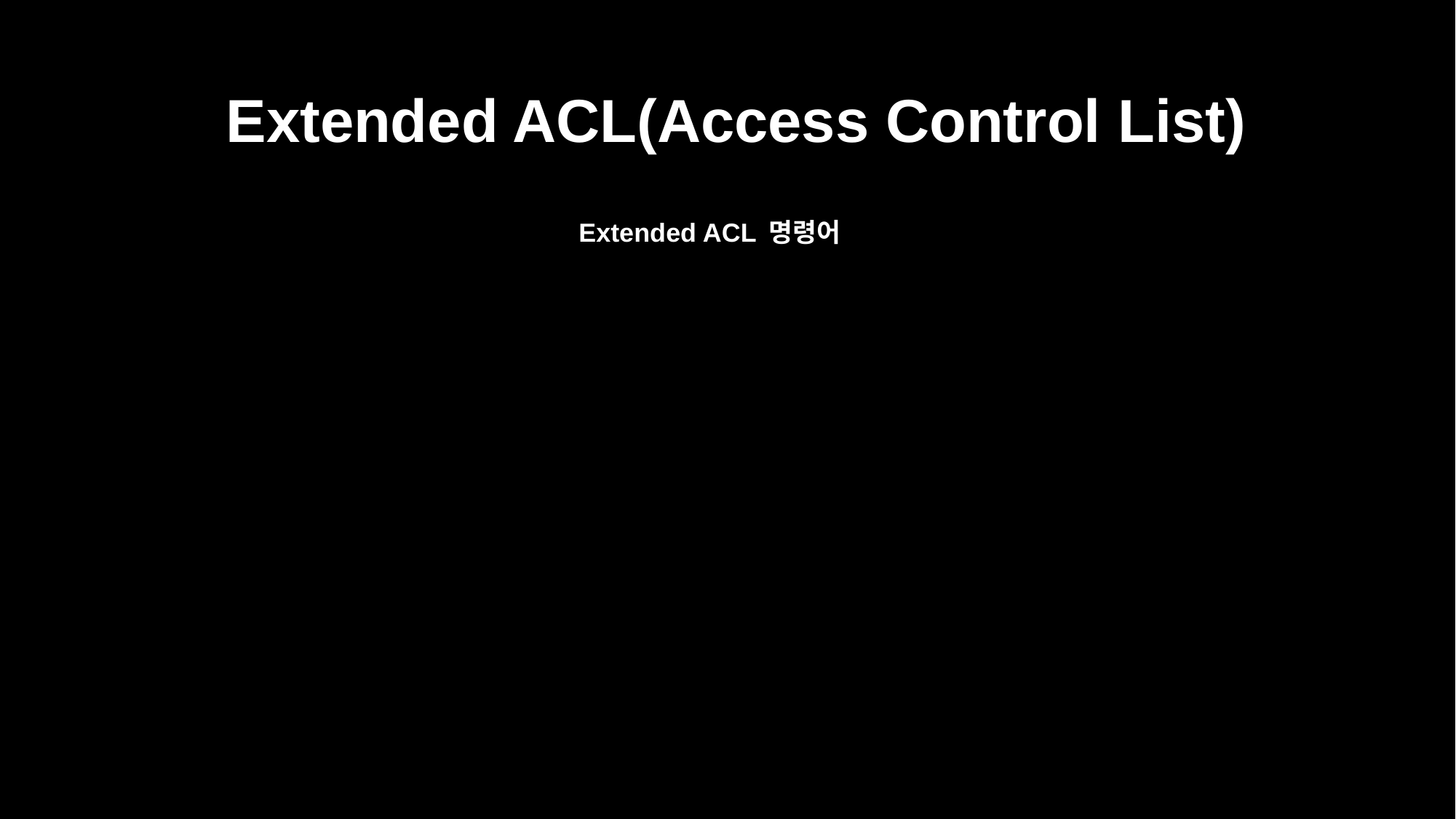

# Extended ACL(Access Control List)
Extended ACL 명령어